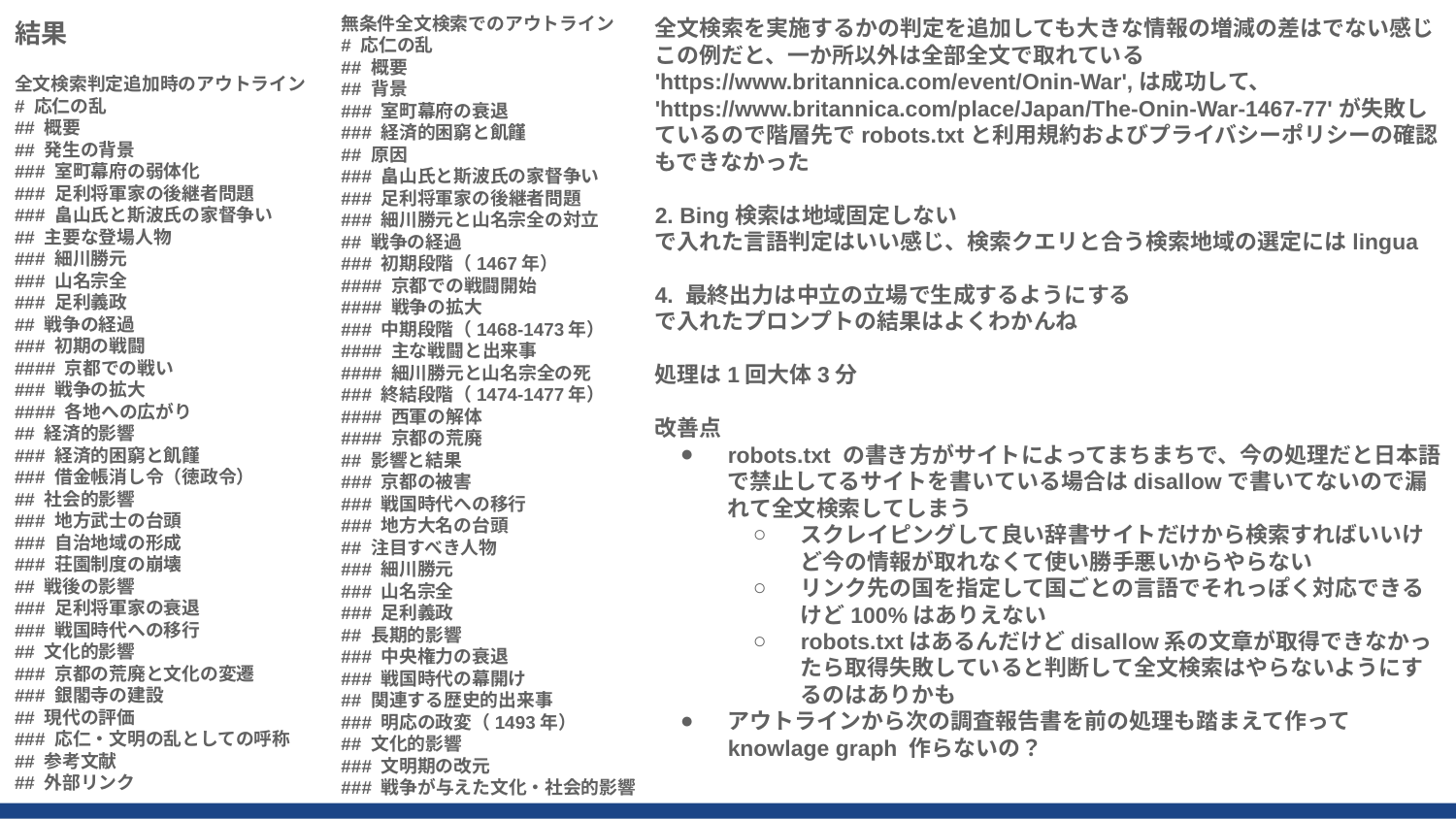

全文検索を実施するかの判定を追加しても大きな情報の増減の差はでない感じ
この例だと、一か所以外は全部全文で取れている
'https://www.britannica.com/event/Onin-War',は成功して、
'https://www.britannica.com/place/Japan/The-Onin-War-1467-77'が失敗しているので階層先でrobots.txtと利用規約およびプライバシーポリシーの確認もできなかった

2. Bing検索は地域固定しない
で入れた言語判定はいい感じ、検索クエリと合う検索地域の選定にはlingua

4. 最終出力は中立の立場で生成するようにする
で入れたプロンプトの結果はよくわかんね

処理は1回大体3分

改善点
robots.txt の書き方がサイトによってまちまちで、今の処理だと日本語で禁止してるサイトを書いている場合はdisallowで書いてないので漏れて全文検索してしまう
スクレイピングして良い辞書サイトだけから検索すればいいけど今の情報が取れなくて使い勝手悪いからやらない
リンク先の国を指定して国ごとの言語でそれっぽく対応できるけど100%はありえない
robots.txtはあるんだけどdisallow系の文章が取得できなかったら取得失敗していると判断して全文検索はやらないようにするのはありかも
アウトラインから次の調査報告書を前の処理も踏まえて作ってknowlage graph 作らないの？
無条件全文検索でのアウトライン
# 応仁の乱
## 概要
## 背景
### 室町幕府の衰退
### 経済的困窮と飢饉
## 原因
### 畠山氏と斯波氏の家督争い
### 足利将軍家の後継者問題
### 細川勝元と山名宗全の対立
## 戦争の経過
### 初期段階（1467年）
#### 京都での戦闘開始
#### 戦争の拡大
### 中期段階（1468-1473年）
#### 主な戦闘と出来事
#### 細川勝元と山名宗全の死
### 終結段階（1474-1477年）
#### 西軍の解体
#### 京都の荒廃
## 影響と結果
### 京都の被害
### 戦国時代への移行
### 地方大名の台頭
## 注目すべき人物
### 細川勝元
### 山名宗全
### 足利義政
## 長期的影響
### 中央権力の衰退
### 戦国時代の幕開け
## 関連する歴史的出来事
### 明応の政変（1493年）
## 文化的影響
### 文明期の改元
### 戦争が与えた文化・社会的影響
結果

全文検索判定追加時のアウトライン
# 応仁の乱
## 概要
## 発生の背景
### 室町幕府の弱体化
### 足利将軍家の後継者問題
### 畠山氏と斯波氏の家督争い
## 主要な登場人物
### 細川勝元
### 山名宗全
### 足利義政
## 戦争の経過
### 初期の戦闘
#### 京都での戦い
### 戦争の拡大
#### 各地への広がり
## 経済的影響
### 経済的困窮と飢饉
### 借金帳消し令（徳政令）
## 社会的影響
### 地方武士の台頭
### 自治地域の形成
### 荘園制度の崩壊
## 戦後の影響
### 足利将軍家の衰退
### 戦国時代への移行
## 文化的影響
### 京都の荒廃と文化の変遷
### 銀閣寺の建設
## 現代の評価
### 応仁・文明の乱としての呼称
## 参考文献
## 外部リンク